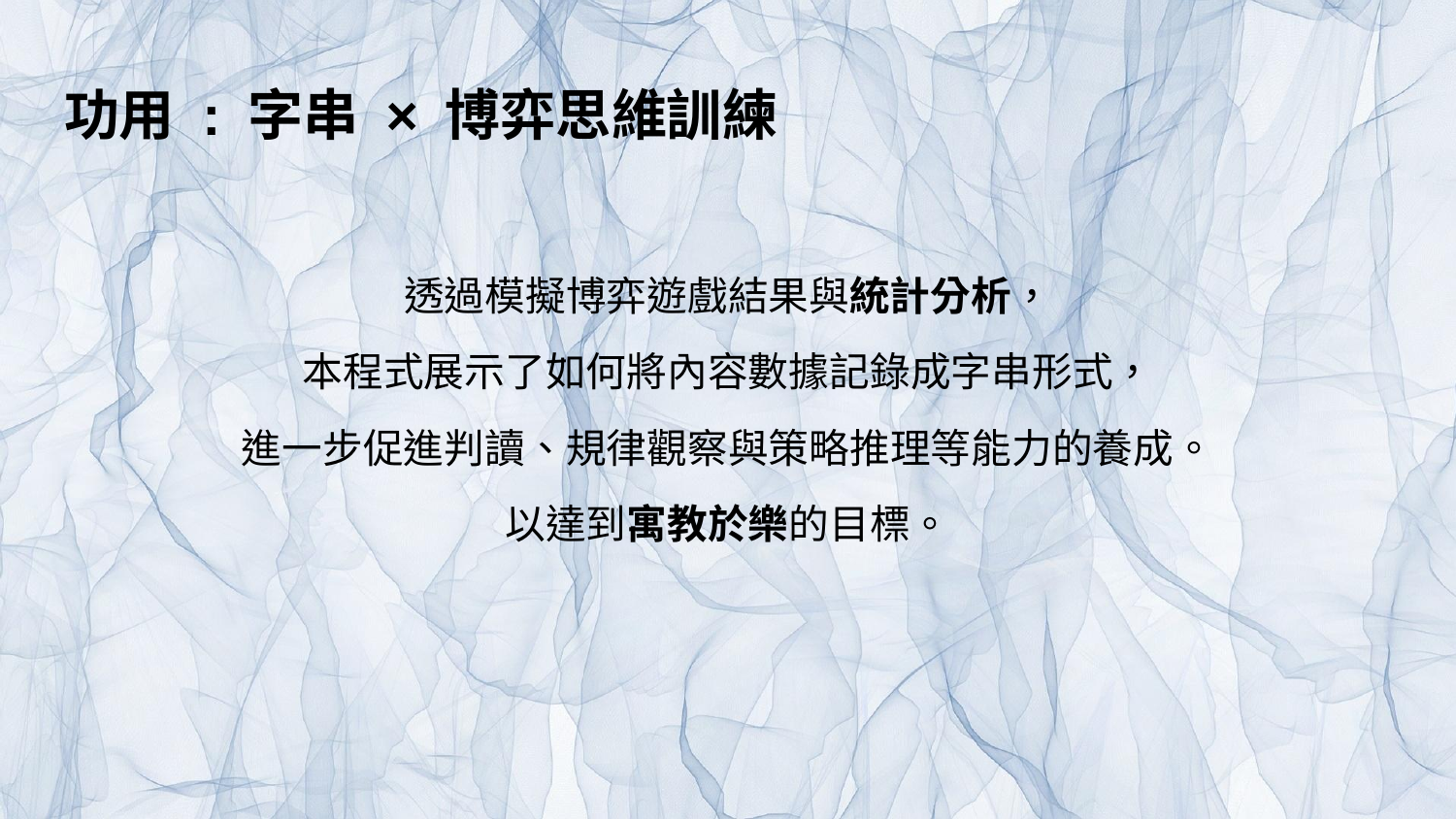

# 功用 : 字串 × 博弈思維訓練

透過模擬博弈遊戲結果與統計分析，
本程式展示了如何將內容數據記錄成字串形式，
進一步促進判讀、規律觀察與策略推理等能力的養成。
以達到寓教於樂的目標。